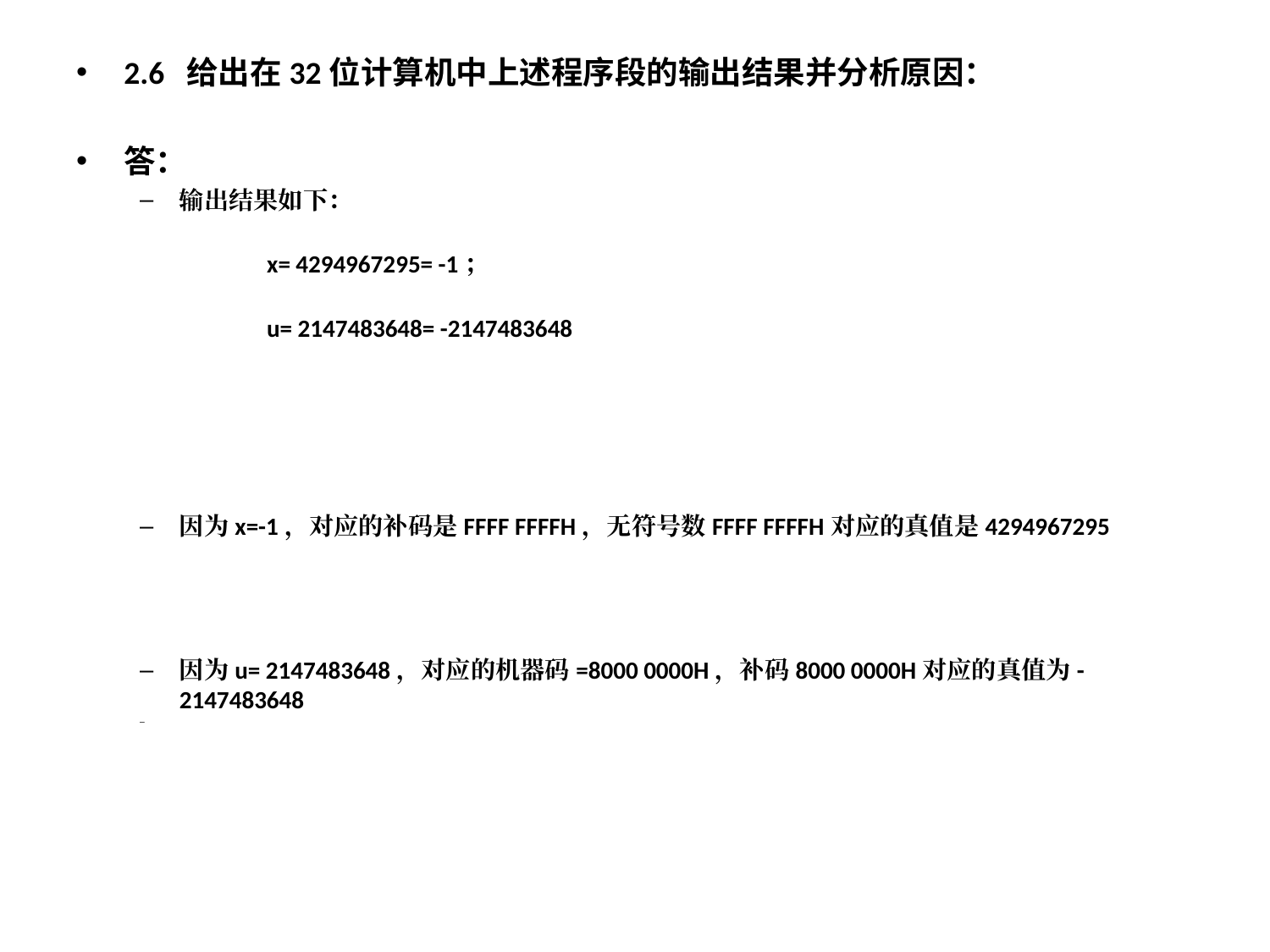

2.6  给出在32位计算机中上述程序段的输出结果并分析原因：

答：
输出结果如下：
	x= 4294967295= -1；
	u= 2147483648= -2147483648

因为x=-1，对应的补码是FFFF FFFFH，无符号数FFFF FFFFH对应的真值是4294967295

因为u= 2147483648，对应的机器码=8000 0000H，补码8000 0000H对应的真值为-2147483648